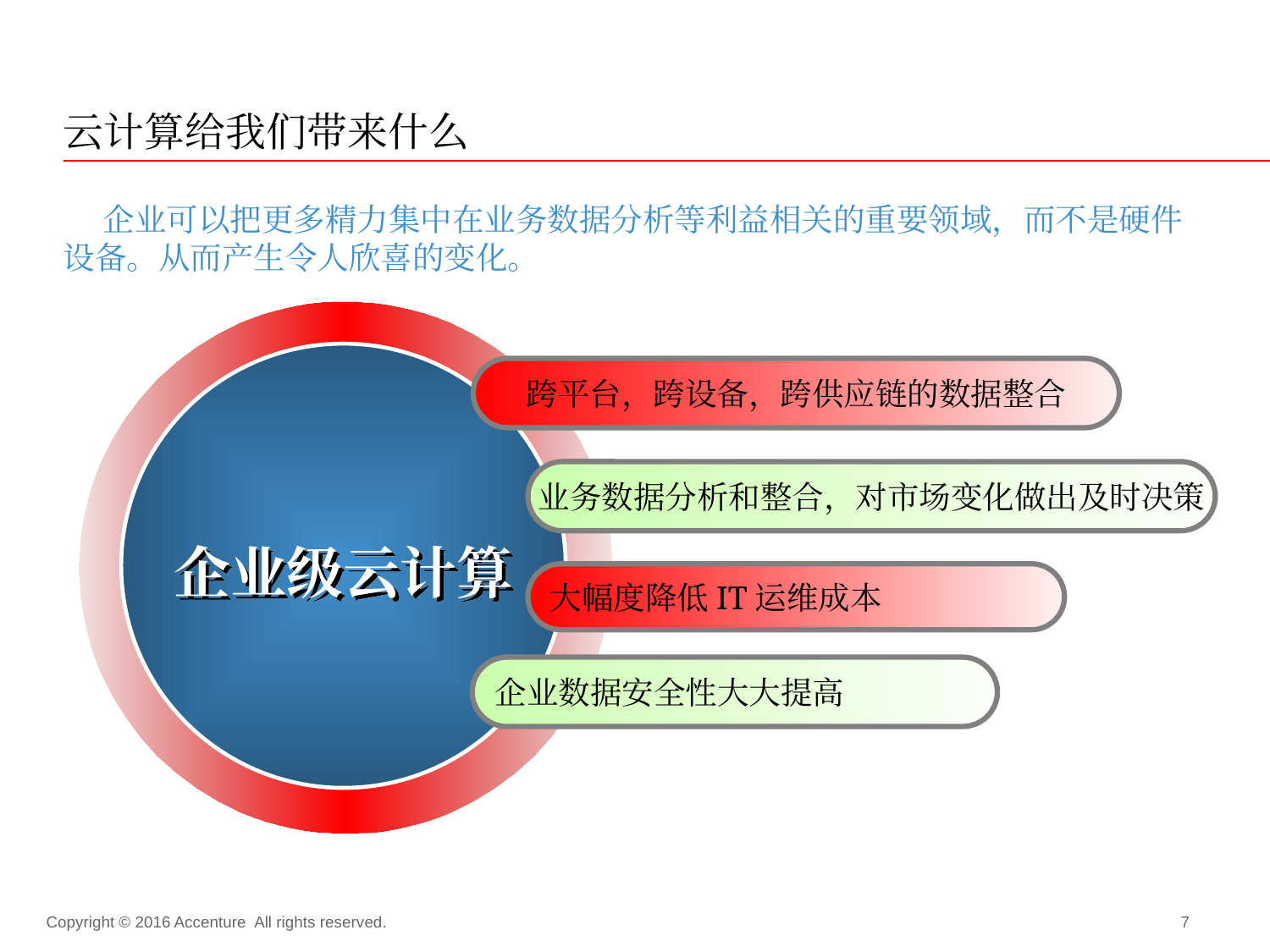

# 云计算给我们带来什么
    企业可以把更多精力集中在业务数据分析等利益相关的重要领域，而不是硬件设备。从而产生令人欣喜的变化。

跨平台，跨设备，跨供应链的数据整合
业务数据分析和整合，对市场变化做出及时决策
企业级云计算
大幅度降低IT运维成本
企业数据安全性大大提高
Copyright © 2016 Accenture  All rights reserved.
7